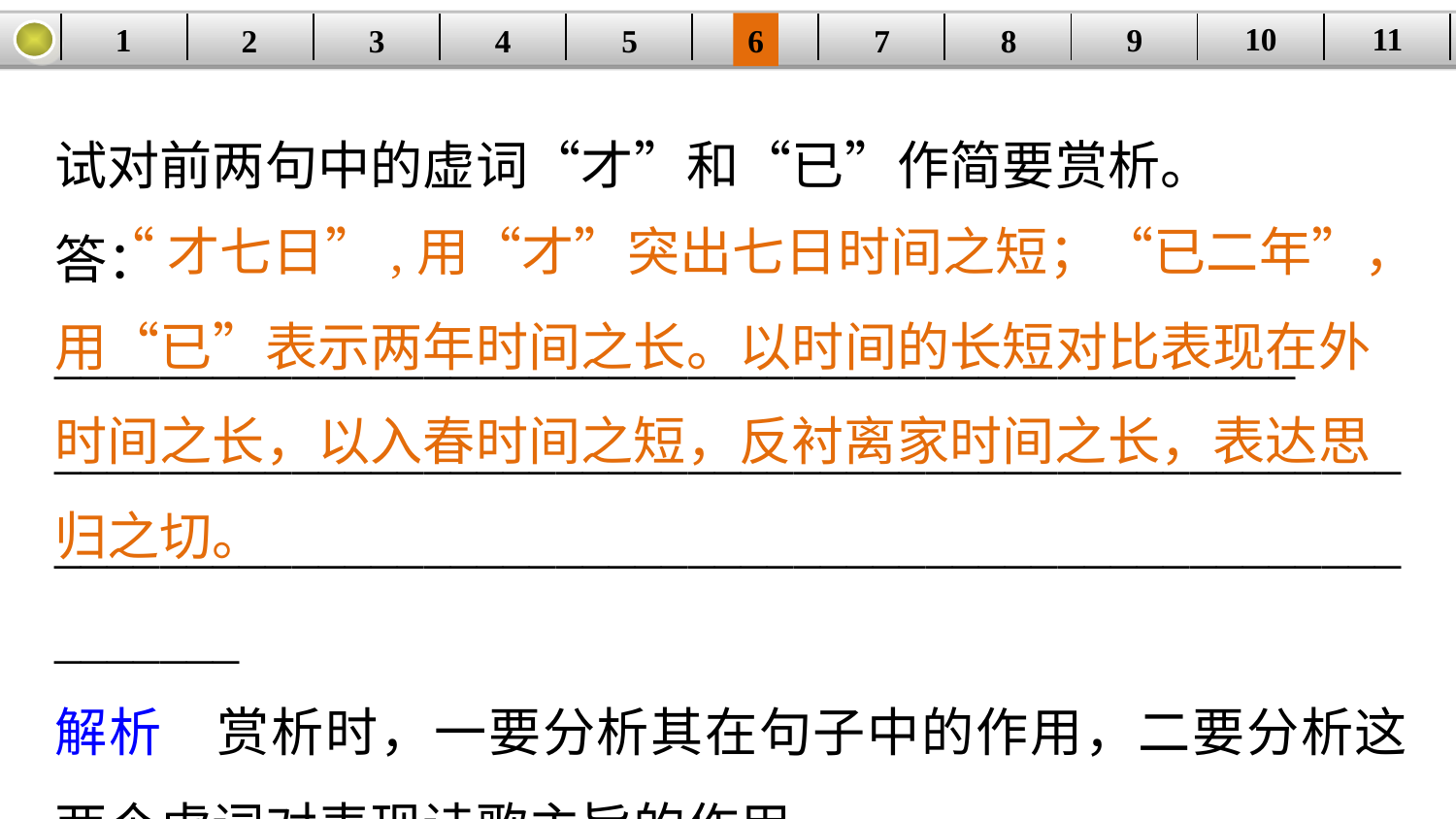

10

11
9
1
3
4
5
6
8
2
|  |  |  |  |  |  |  |  |  |  |  |
| --- | --- | --- | --- | --- | --- | --- | --- | --- | --- | --- |
7

试对前两句中的虚词“才”和“已”作简要赏析。
答：_______________________________________________
_____________________________________________________________________________________________________________
解析　赏析时，一要分析其在句子中的作用，二要分析这两个虚词对表现诗歌主旨的作用。
    “才七日”,用“才”突出七日时间之短；“已二年”，用“已”表示两年时间之长。以时间的长短对比表现在外时间之长，以入春时间之短，反衬离家时间之长，表达思归之切。